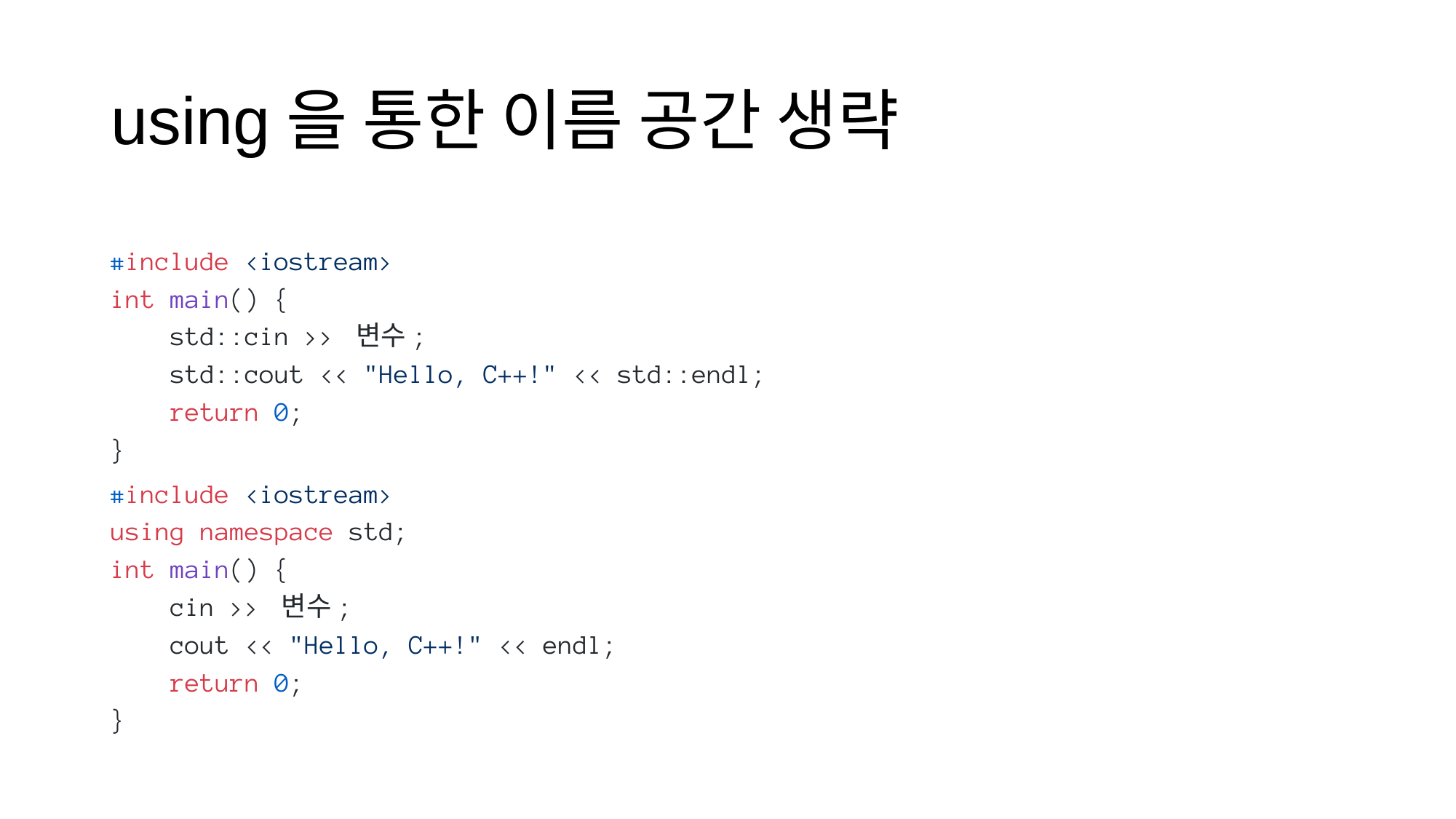

# using을 통한 이름 공간 생략
#include <iostream>
int main() {
    std::cin >> 변수;
    std::cout << "Hello, C++!" << std::endl;
    return 0;
}
#include <iostream>
using namespace std;
int main() {
    cin >> 변수;
    cout << "Hello, C++!" << endl;
    return 0;
}